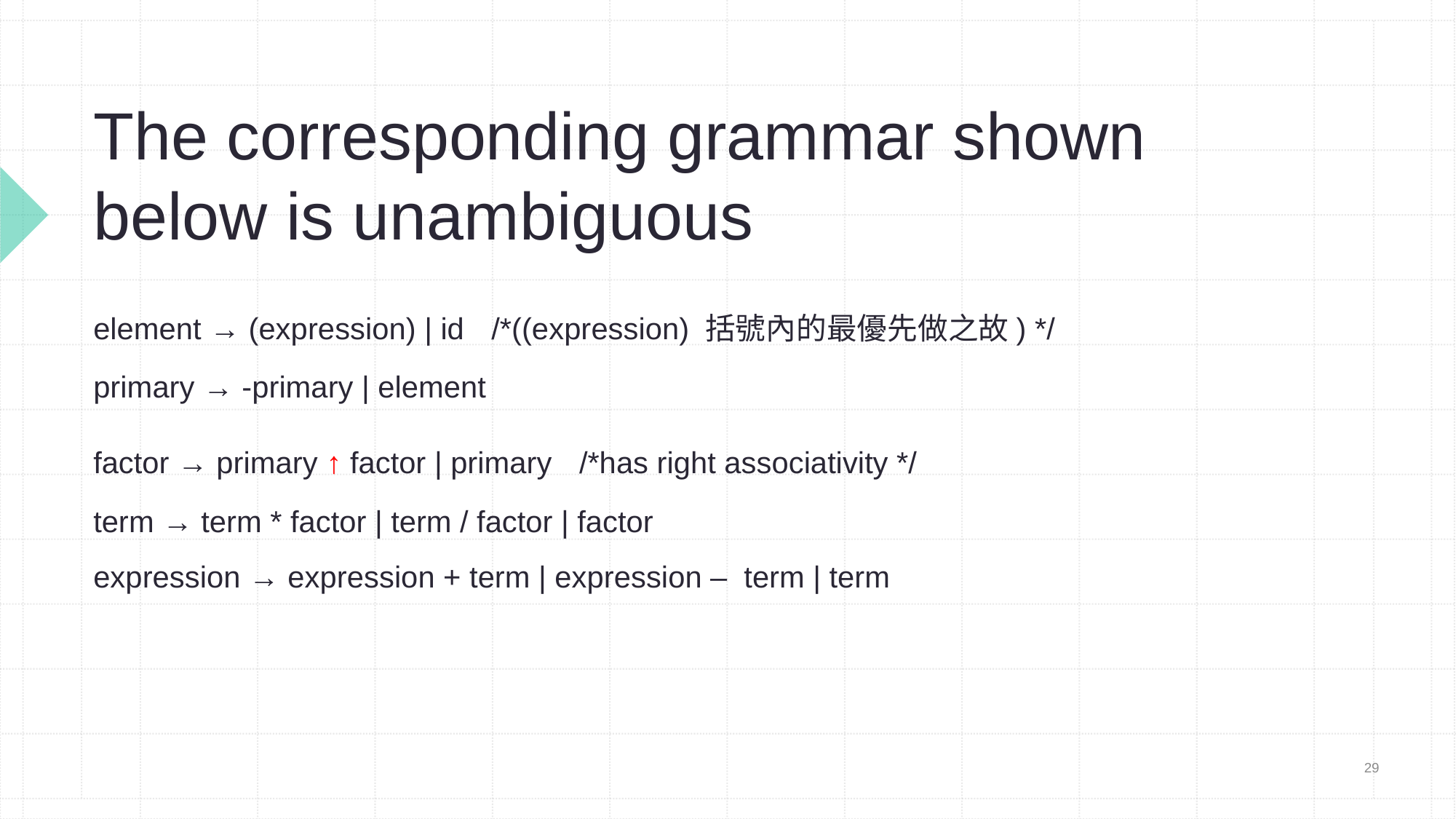

# The corresponding grammar shown below is unambiguous
element → (expression) | id  /*((expression) 括號內的最優先做之故) */
primary → -primary | element
factor → primary ↑ factor | primary  /*has right associativity */
term → term * factor | term / factor | factor
expression → expression + term | expression –  term | term

29